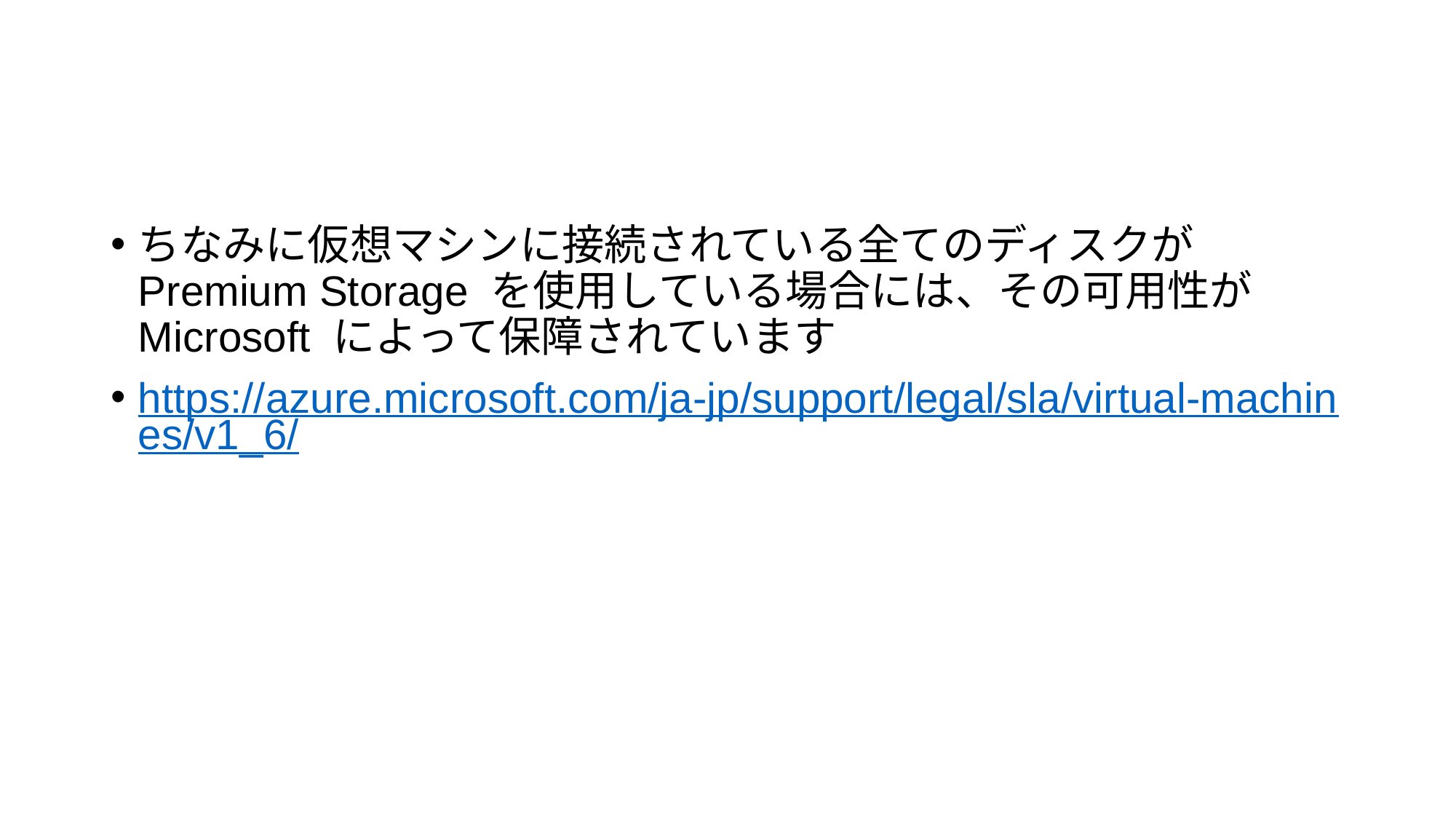

#
ちなみに仮想マシンに接続されている全てのディスクが Premium Storage を使用している場合には、その可用性が Microsoft によって保障されています
https://azure.microsoft.com/ja-jp/support/legal/sla/virtual-machines/v1_6/